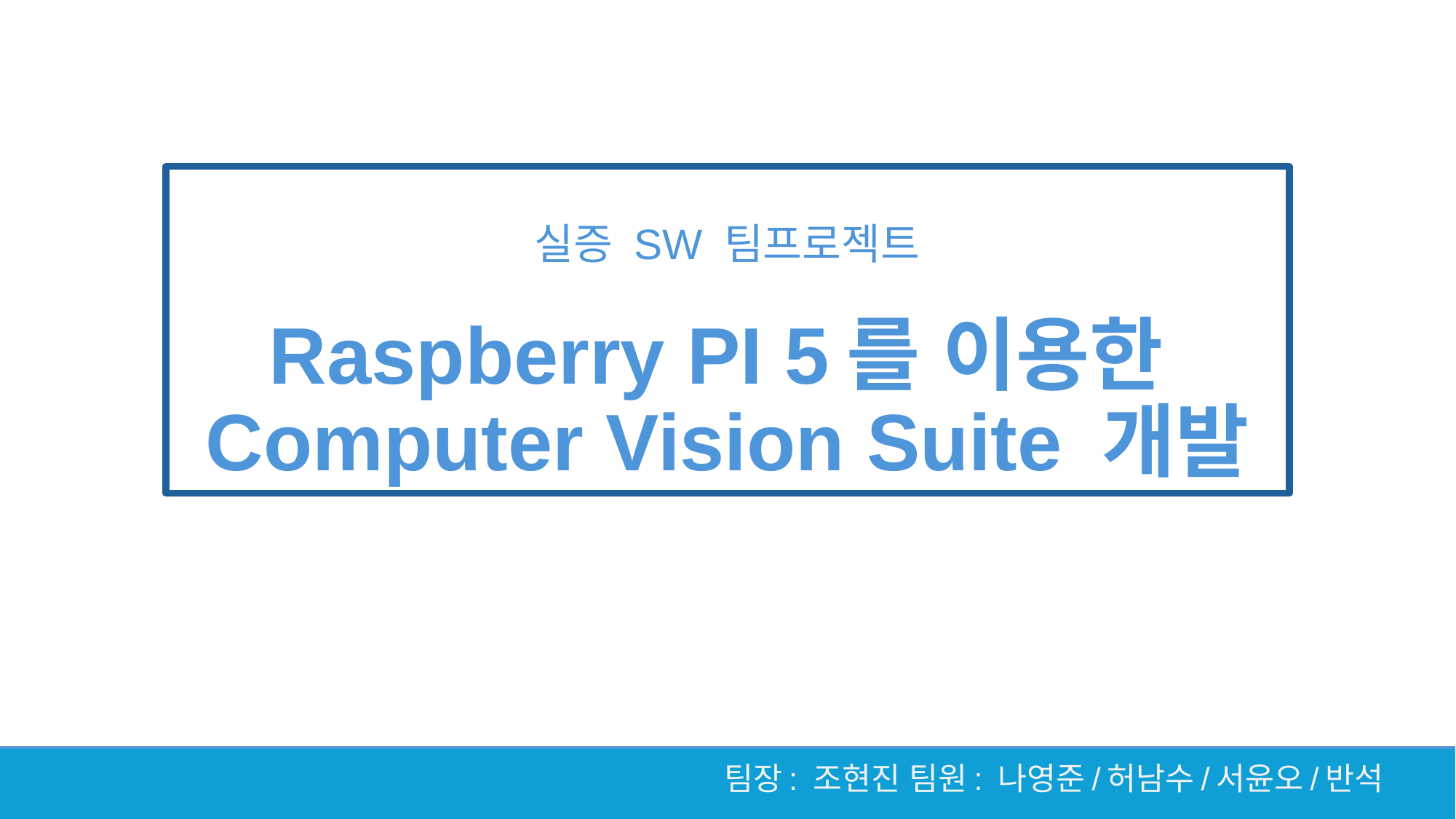

# 실증 SW 팀프로젝트 Raspberry PI 5를 이용한 Computer Vision Suite 개발

팀장: 조현진 팀원: 나영준/허남수/서윤오/반석